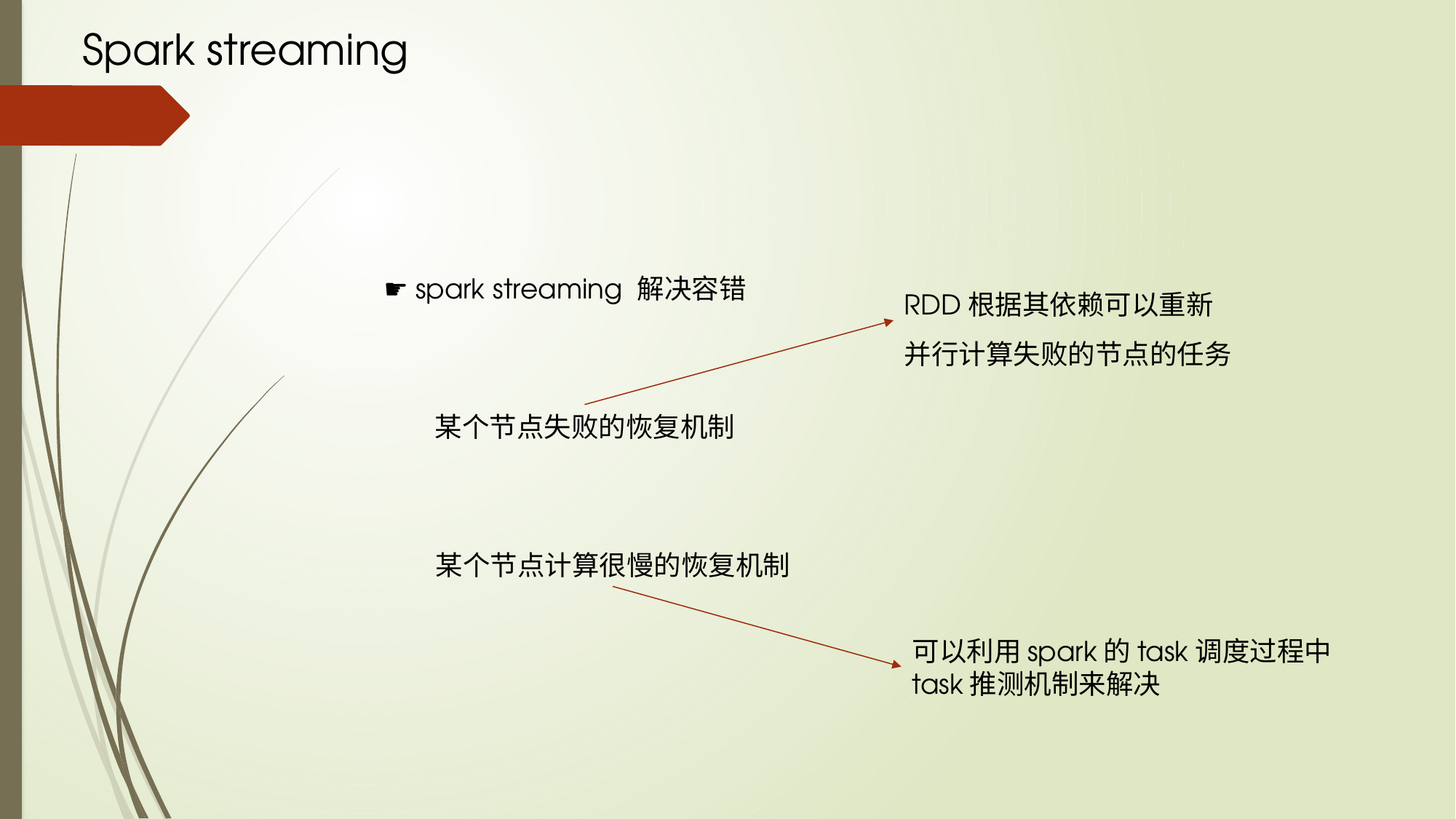

Spark streaming
☛ spark streaming 解决容错
RDD根据其依赖可以重新
并行计算失败的节点的任务
某个节点失败的恢复机制
某个节点计算很慢的恢复机制
可以利用spark的task调度过程中
task推测机制来解决